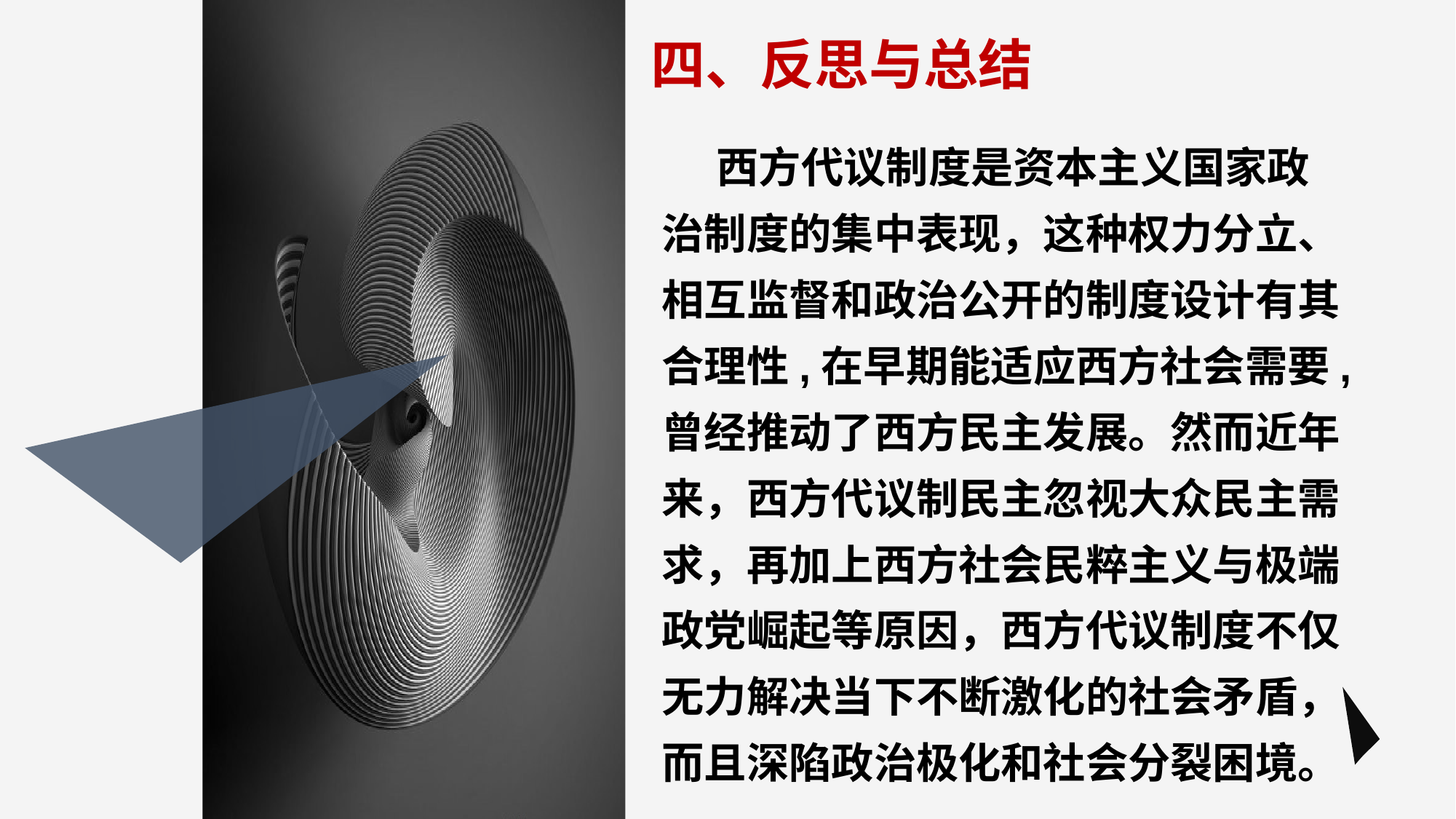

四、反思与总结
西方代议制度是资本主义国家政治制度的集中表现，这种权力分立、相互监督和政治公开的制度设计有其合理性,在早期能适应西方社会需要,曾经推动了西方民主发展。然而近年来，西方代议制民主忽视大众民主需求，再加上西方社会民粹主义与极端政党崛起等原因，西方代议制度不仅无力解决当下不断激化的社会矛盾，而且深陷政治极化和社会分裂困境。